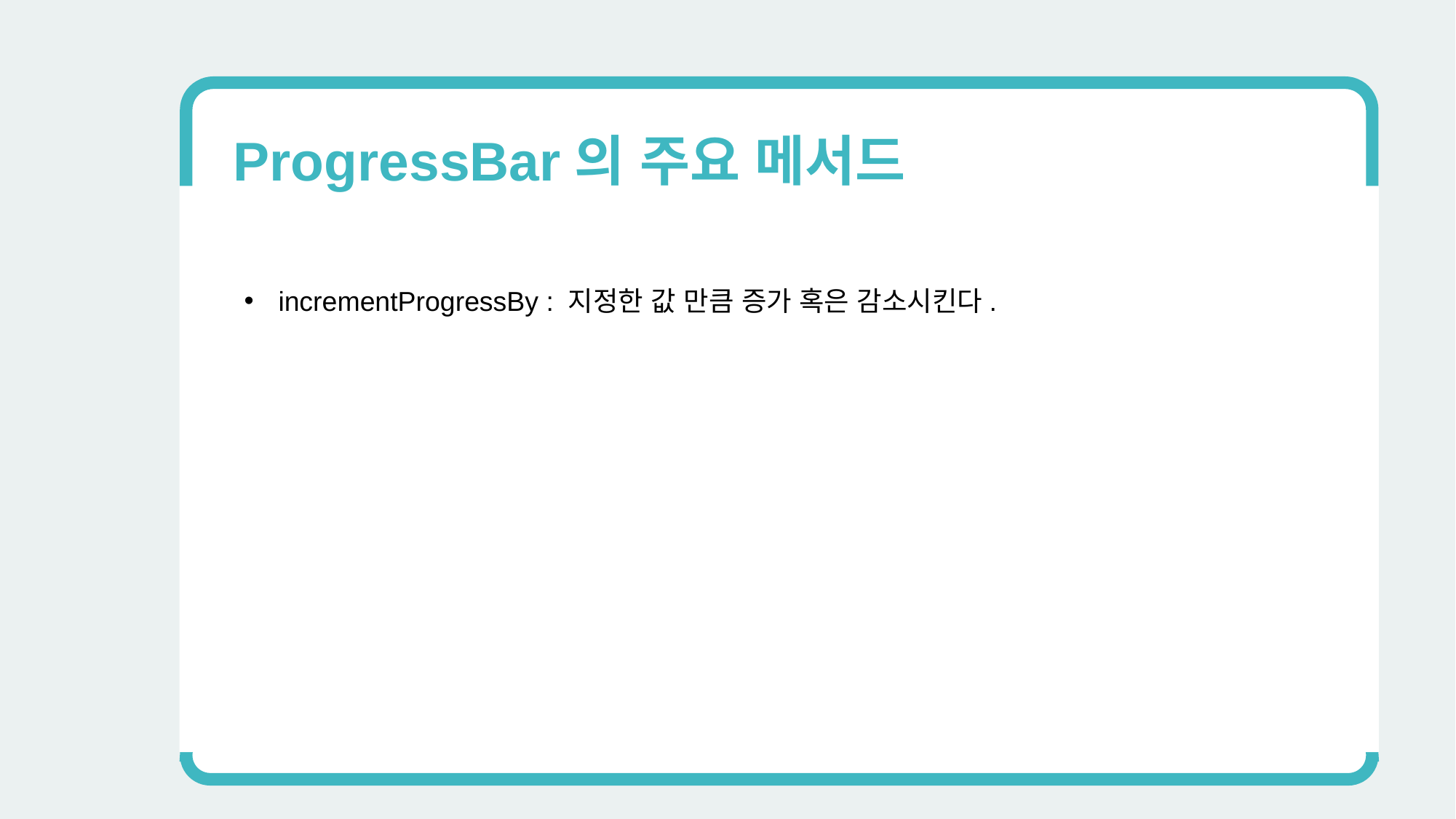

ProgressBar의 주요 메서드

incrementProgressBy : 지정한 값 만큼 증가 혹은 감소시킨다.